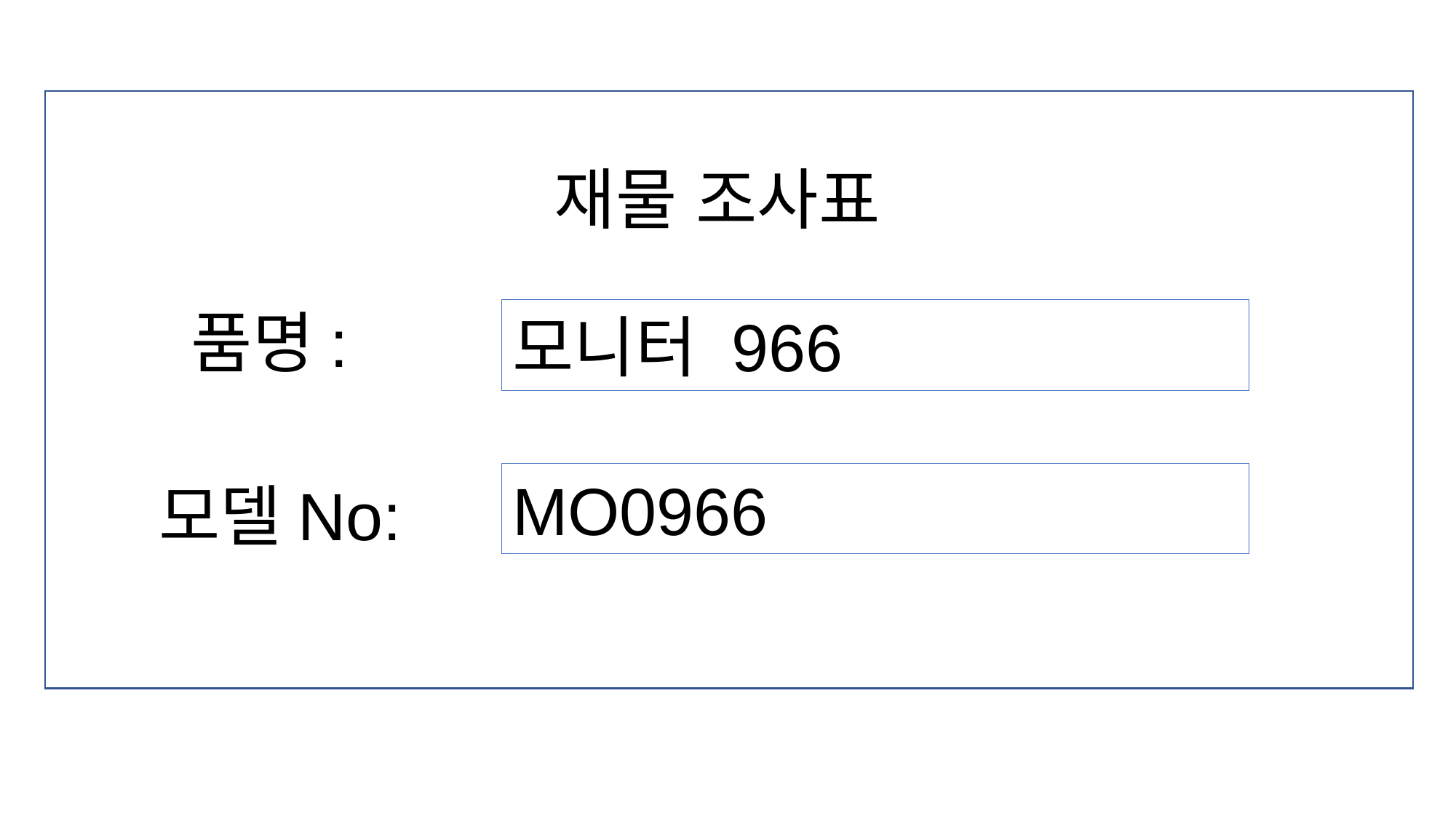

재물 조사표
품명:
모니터 966
MO0966
모델No: